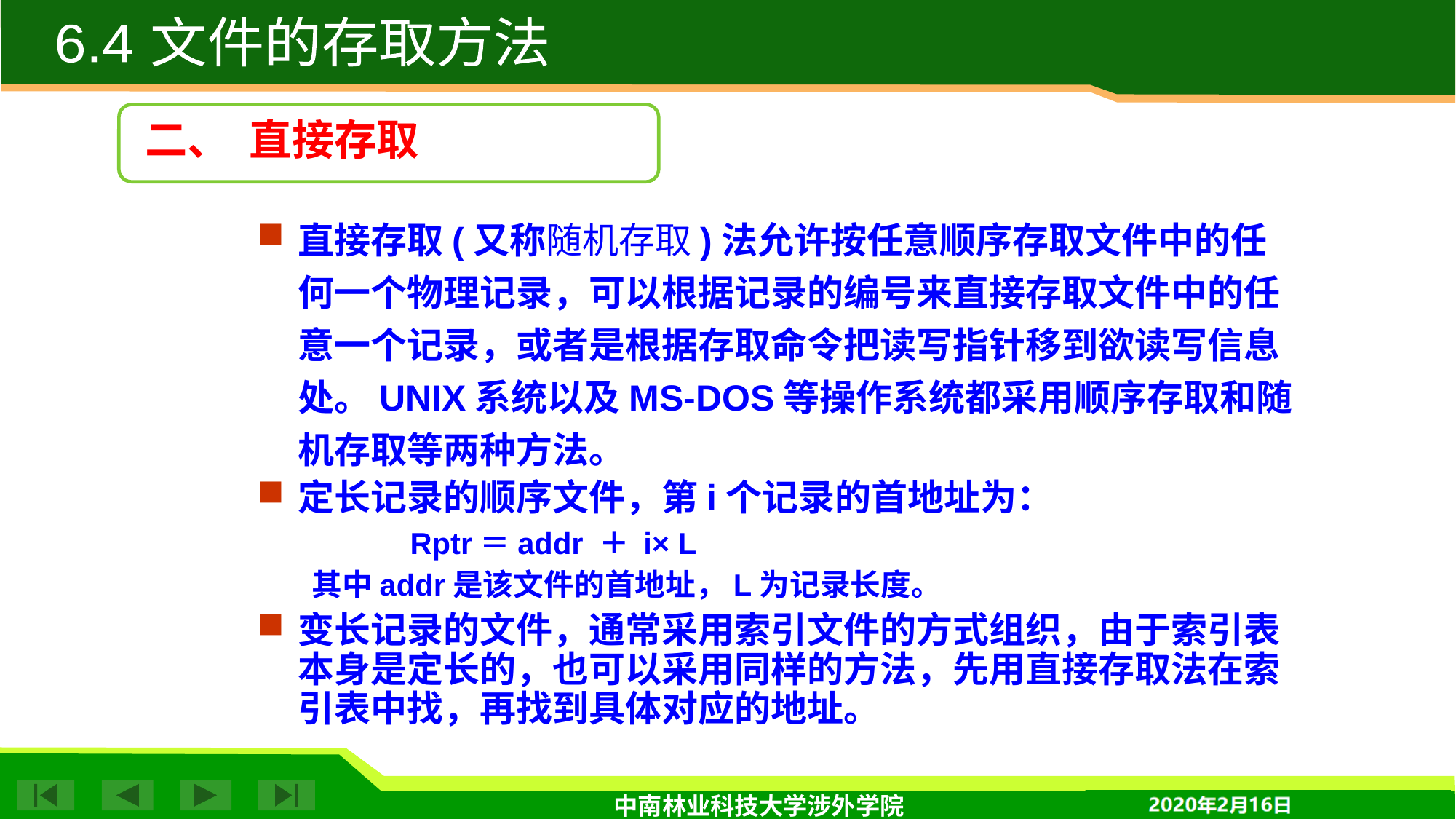

6.4 文件的存取方法

二、  直接存取
直接存取(又称随机存取)法允许按任意顺序存取文件中的任何一个物理记录，可以根据记录的编号来直接存取文件中的任意一个记录，或者是根据存取命令把读写指针移到欲读写信息处。UNIX系统以及MS-DOS等操作系统都采用顺序存取和随机存取等两种方法。
定长记录的顺序文件，第i个记录的首地址为：
　　　Rptr＝addr ＋ i× L
其中addr是该文件的首地址，L为记录长度。
变长记录的文件，通常采用索引文件的方式组织，由于索引表本身是定长的，也可以采用同样的方法，先用直接存取法在索引表中找，再找到具体对应的地址。